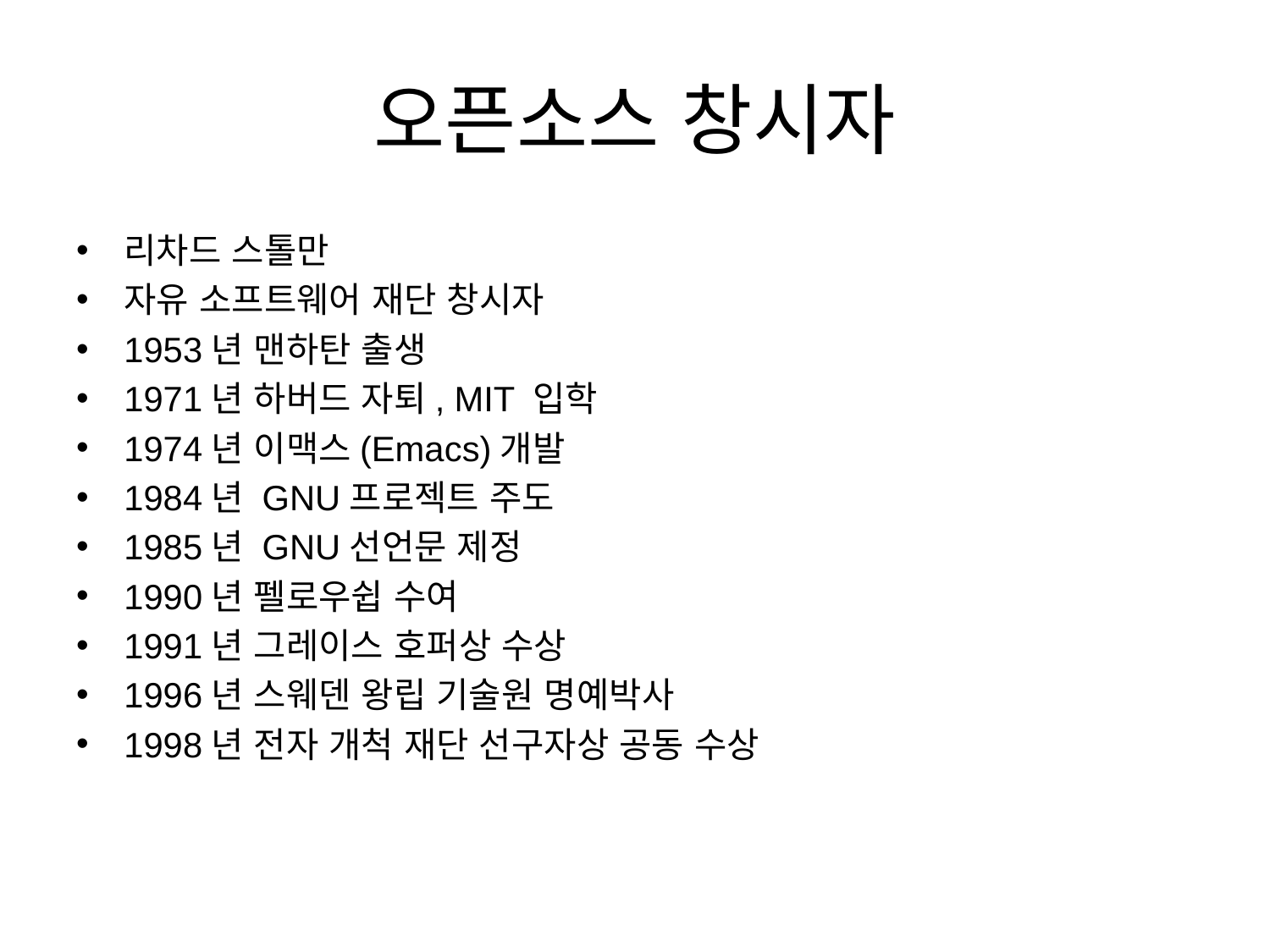

# 오픈소스 창시자
리차드 스톨만
자유 소프트웨어 재단 창시자
1953년 맨하탄 출생
1971년 하버드 자퇴, MIT 입학
1974년 이맥스(Emacs)개발
1984년 GNU프로젝트 주도
1985년 GNU선언문 제정
1990년 펠로우쉽 수여
1991년 그레이스 호퍼상 수상
1996년 스웨덴 왕립 기술원 명예박사
1998년 전자 개척 재단 선구자상 공동 수상